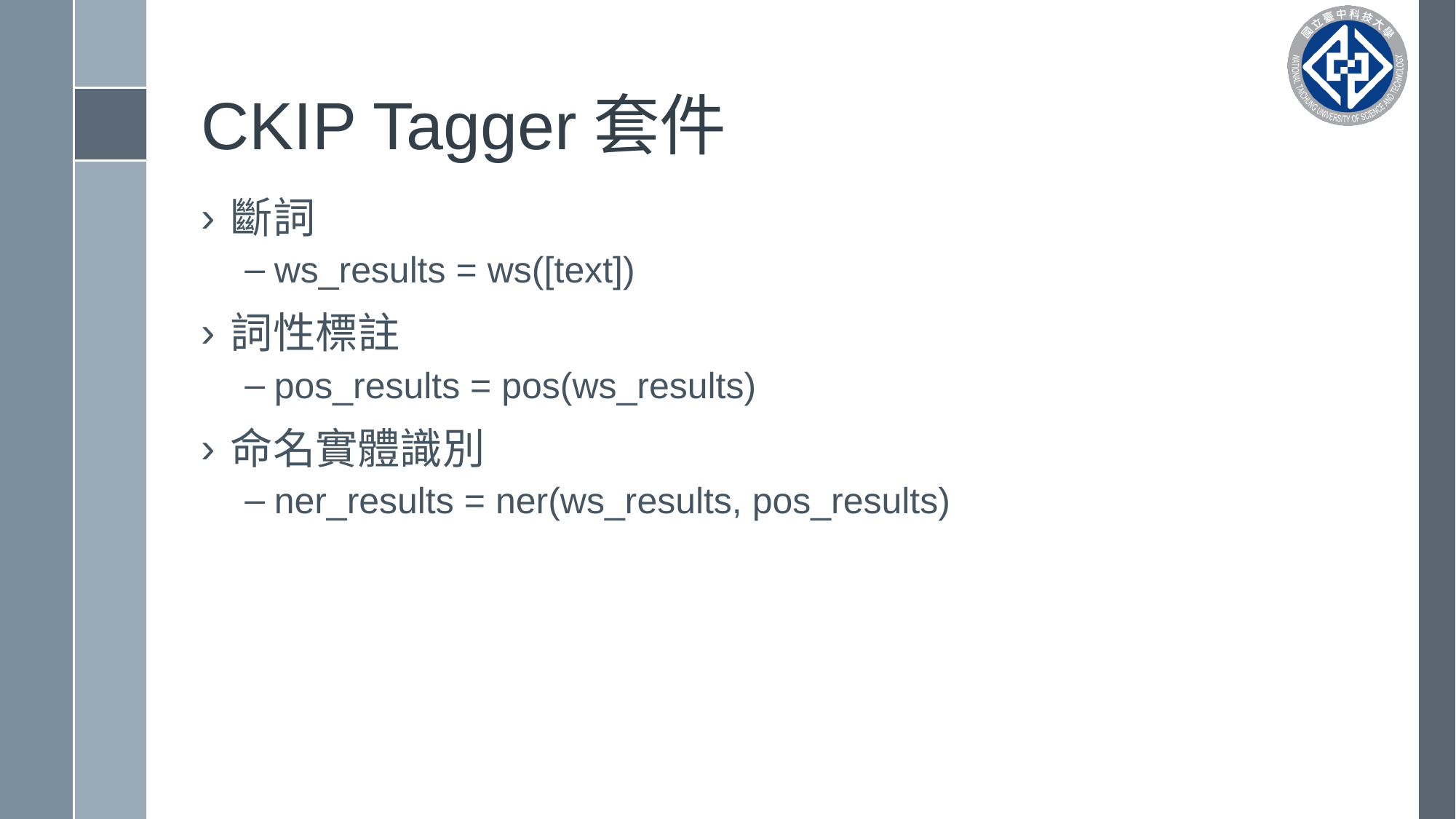

# CKIP Tagger套件
斷詞
ws_results = ws([text])
詞性標註
pos_results = pos(ws_results)
命名實體識別
ner_results = ner(ws_results, pos_results)